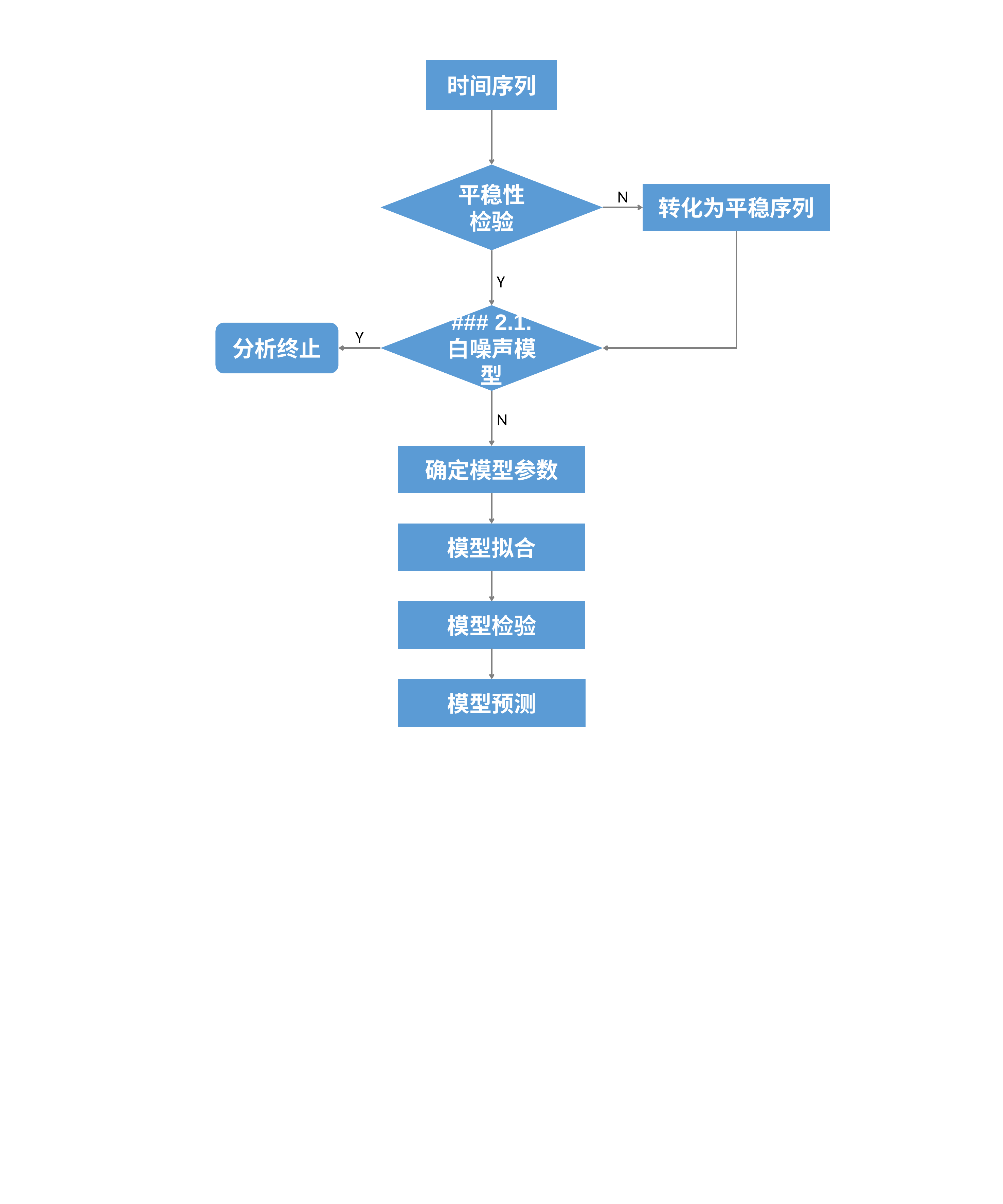

时间序列
平稳性
检验
N
转化为平稳序列
Y
### 2.1. 白噪声模型
分析终止
Y
N
确定模型参数
模型拟合
模型检验
模型预测